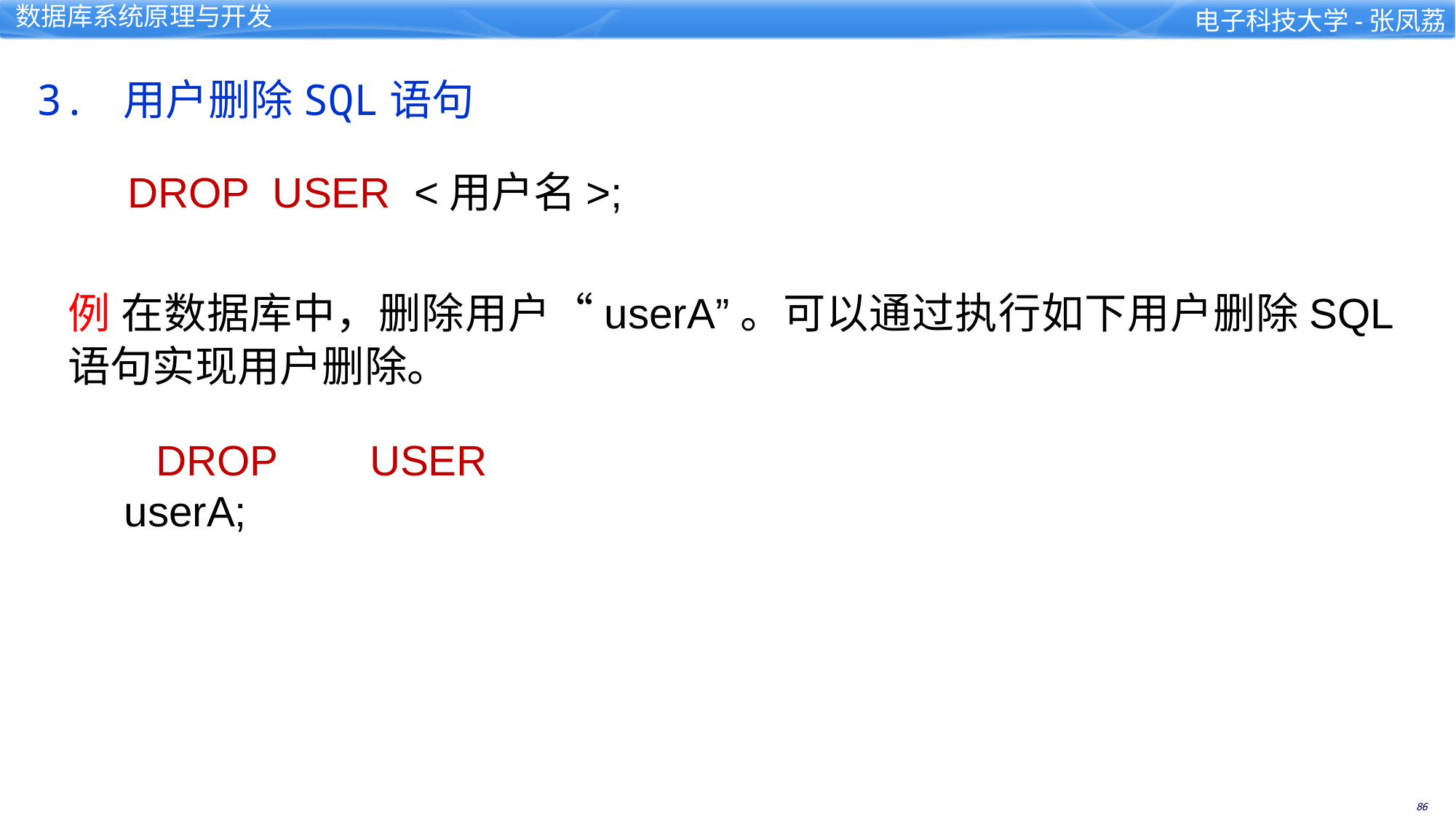

3. 用户删除SQL语句
DROP  USER  <用户名>;
例 在数据库中，删除用户“userA”。可以通过执行如下用户删除SQL语句实现用户删除。
DROP  USER  userA;